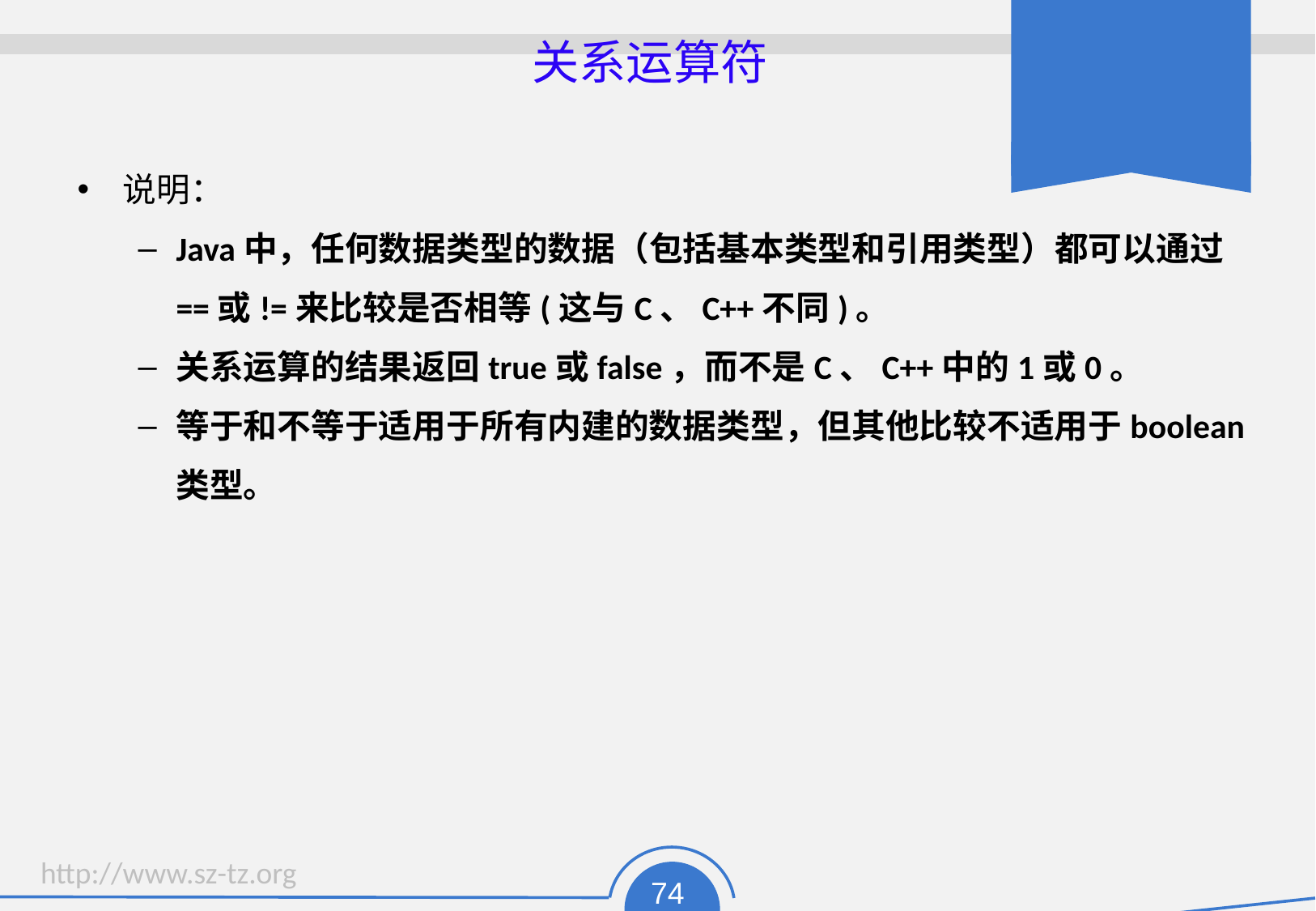

# 关系运算符
说明：
Java中，任何数据类型的数据（包括基本类型和引用类型）都可以通过==或!=来比较是否相等(这与C、C++不同)。
关系运算的结果返回true或false，而不是C、C++中的1或0。
等于和不等于适用于所有内建的数据类型，但其他比较不适用于boolean类型。